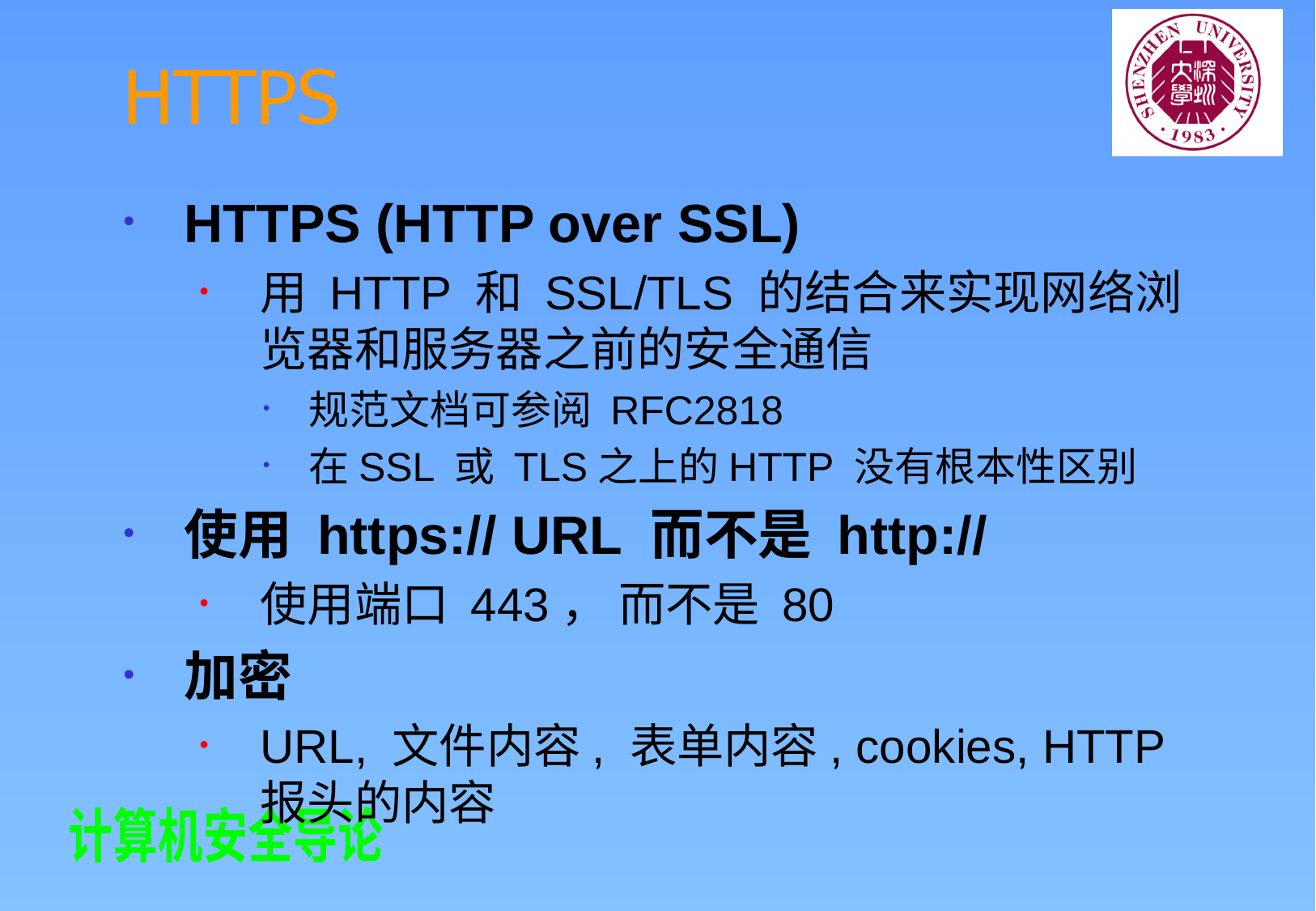

# HTTPS
HTTPS (HTTP over SSL)
用 HTTP 和 SSL/TLS 的结合来实现网络浏览器和服务器之前的安全通信
规范文档可参阅 RFC2818
在SSL 或 TLS之上的HTTP 没有根本性区别
使用 https:// URL 而不是 http://
使用端口 443， 而不是 80
加密
URL, 文件内容, 表单内容, cookies, HTTP 报头的内容